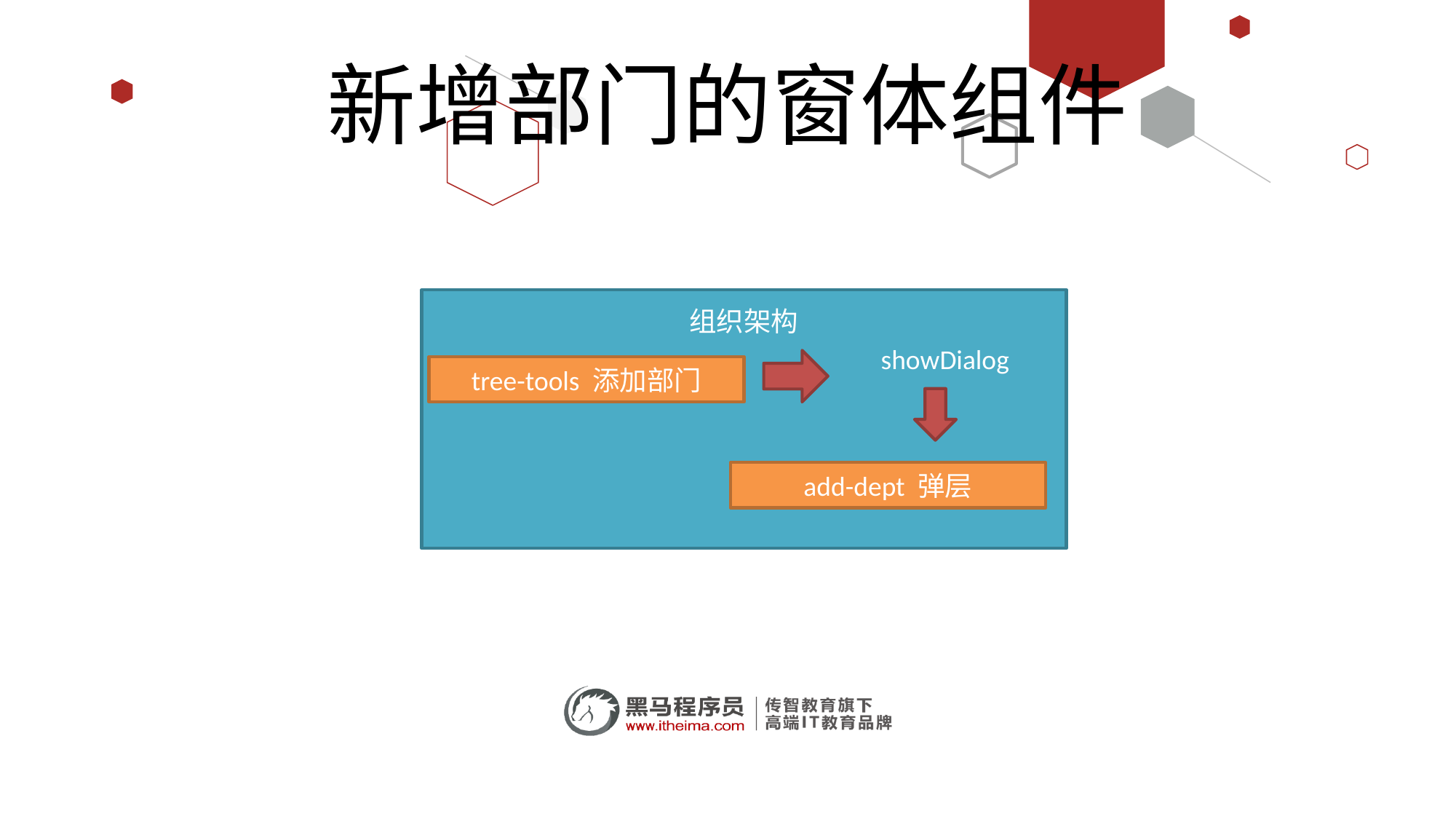

# 新增部门的窗体组件
组织架构

showDialog

tree-tools 添加部门

add-dept 弹层